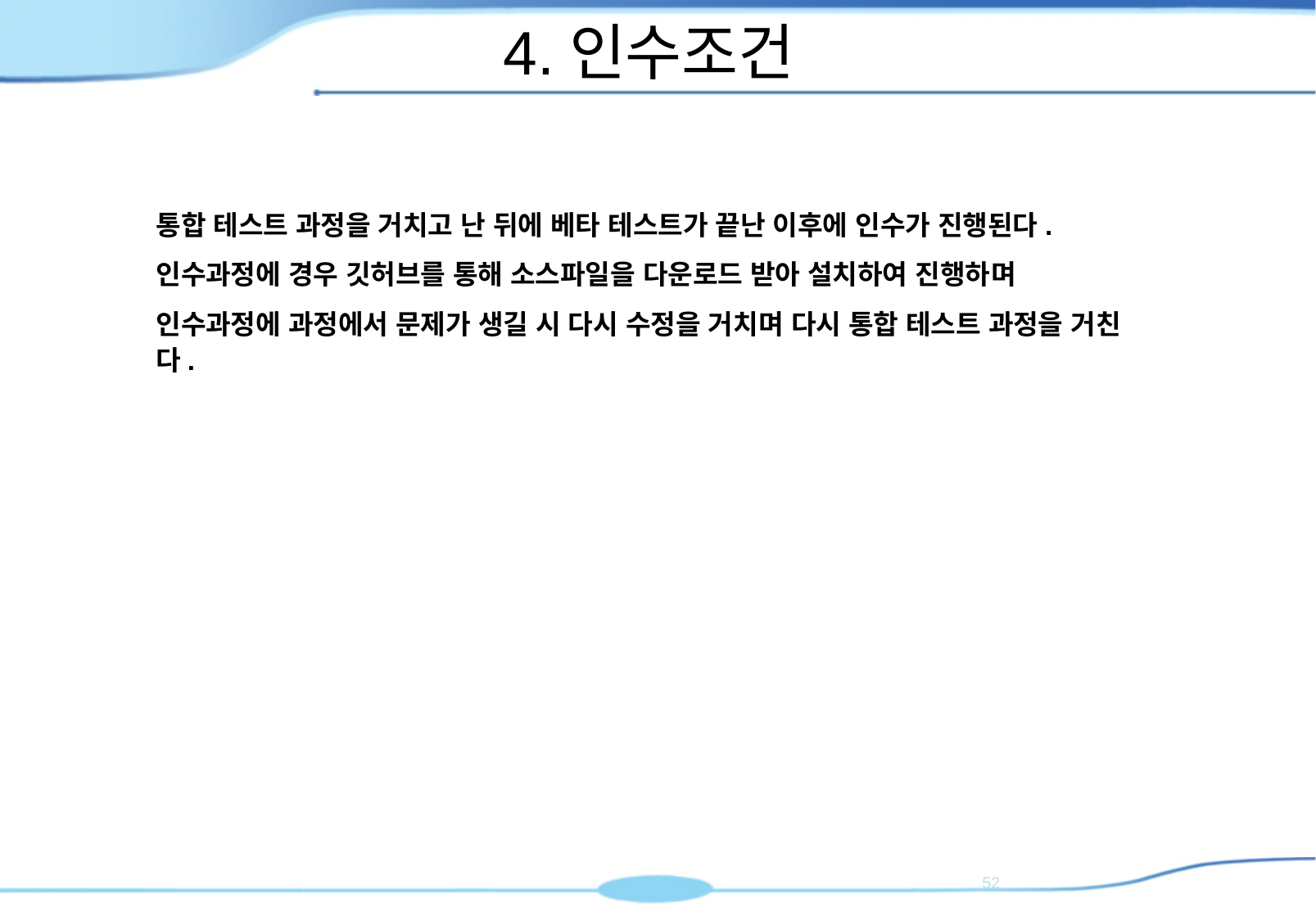

# 4.인수조건
통합 테스트 과정을 거치고 난 뒤에 베타 테스트가 끝난 이후에 인수가 진행된다.
인수과정에 경우 깃허브를 통해 소스파일을 다운로드 받아 설치하여 진행하며
인수과정에 과정에서 문제가 생길 시 다시 수정을 거치며 다시 통합 테스트 과정을 거친다.
52